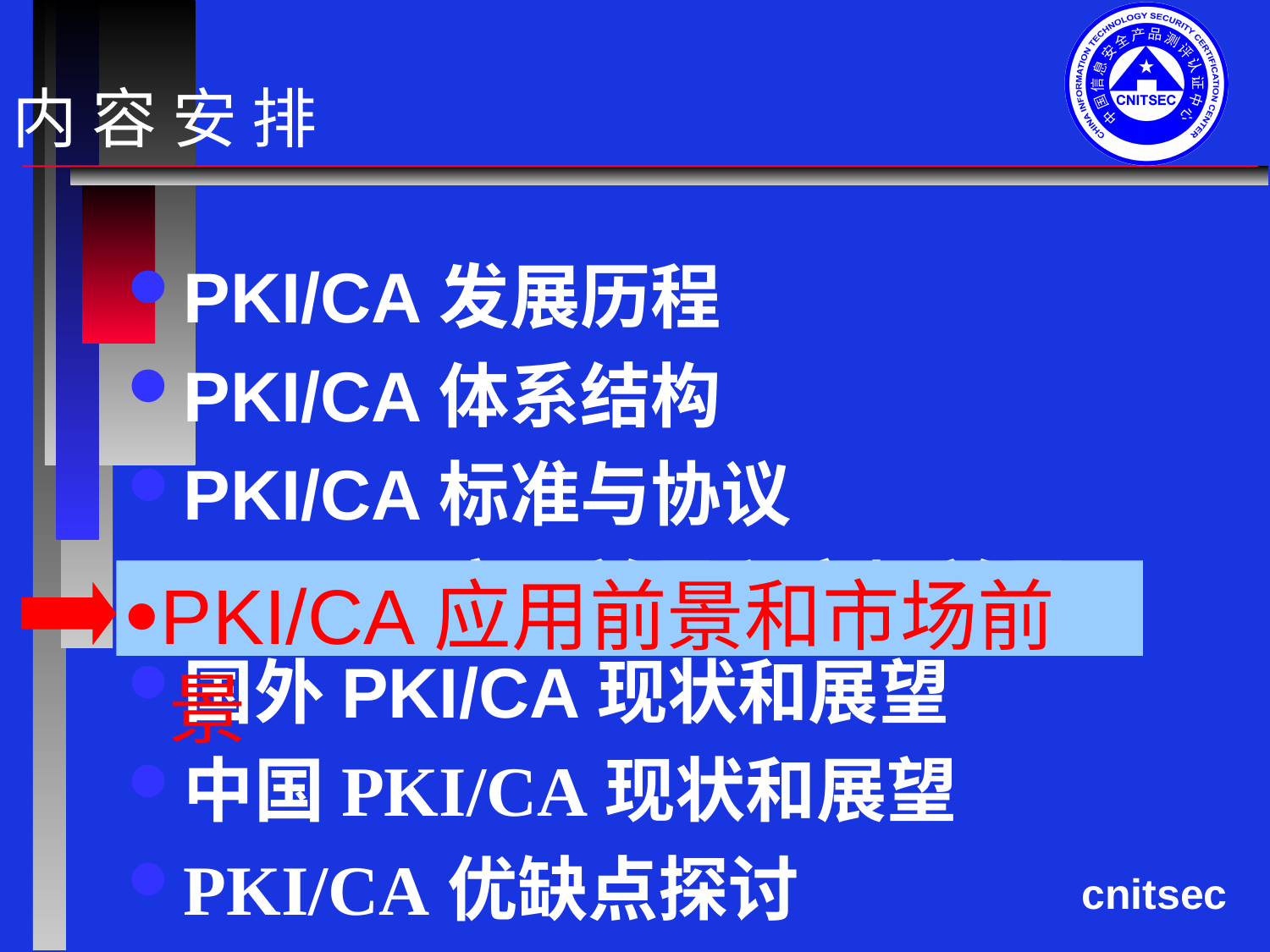

# 内 容 安 排
PKI/CA发展历程
PKI/CA体系结构
PKI/CA标准与协议
PKI/CA应用前景和市场前景
国外PKI/CA现状和展望
中国PKI/CA现状和展望
PKI/CA优缺点探讨
•PKI/CA应用前景和市场前景